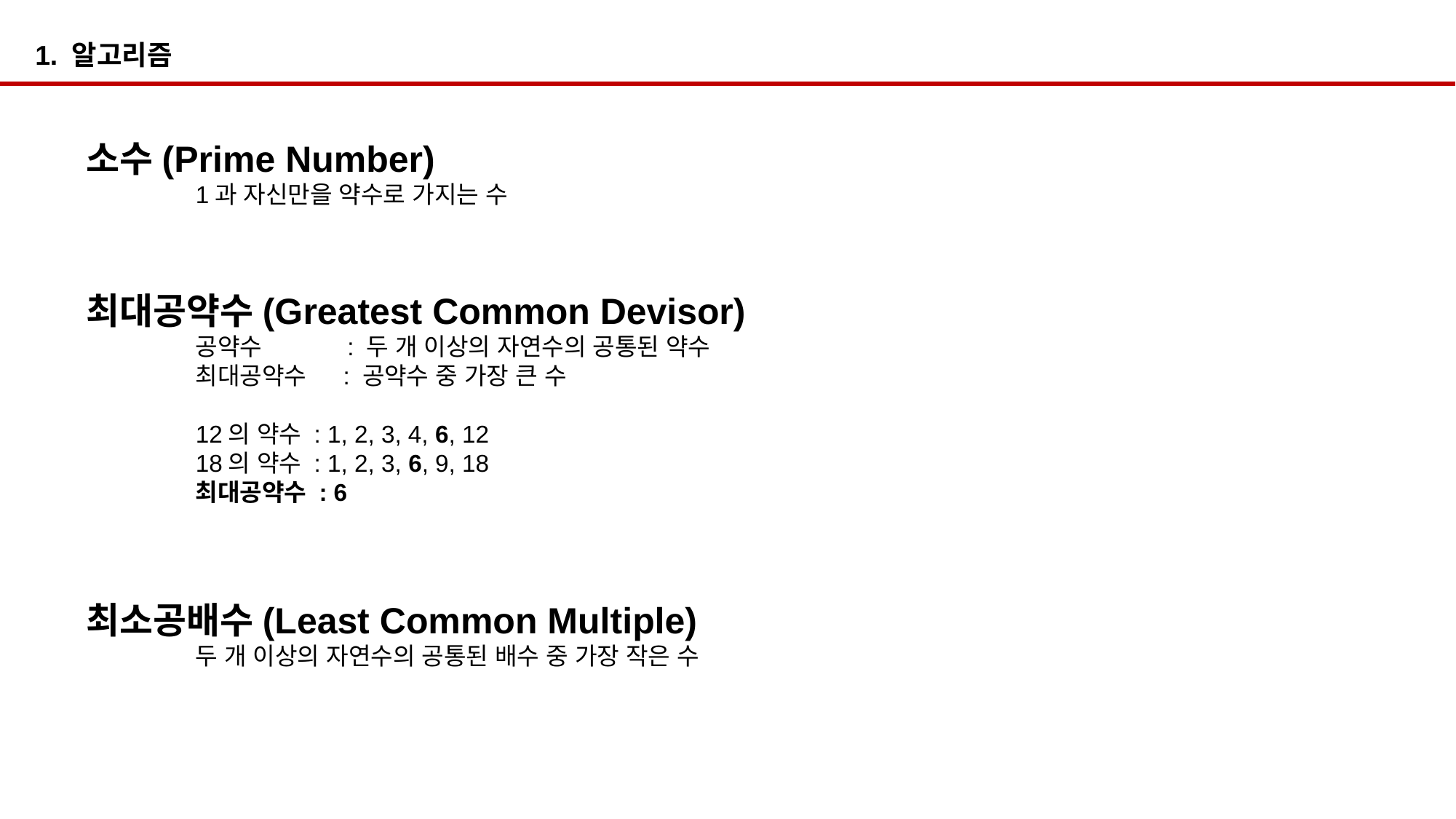

1. 알고리즘
소수(Prime Number)
	1과 자신만을 약수로 가지는 수
최대공약수(Greatest Common Devisor)
공약수    : 두 개 이상의 자연수의 공통된 약수
최대공약수  : 공약수 중 가장 큰 수

12의 약수 : 1, 2, 3, 4, 6, 12
18의 약수 : 1, 2, 3, 6, 9, 18
최대공약수 : 6
최소공배수(Least Common Multiple)
	두 개 이상의 자연수의 공통된 배수 중 가장 작은 수